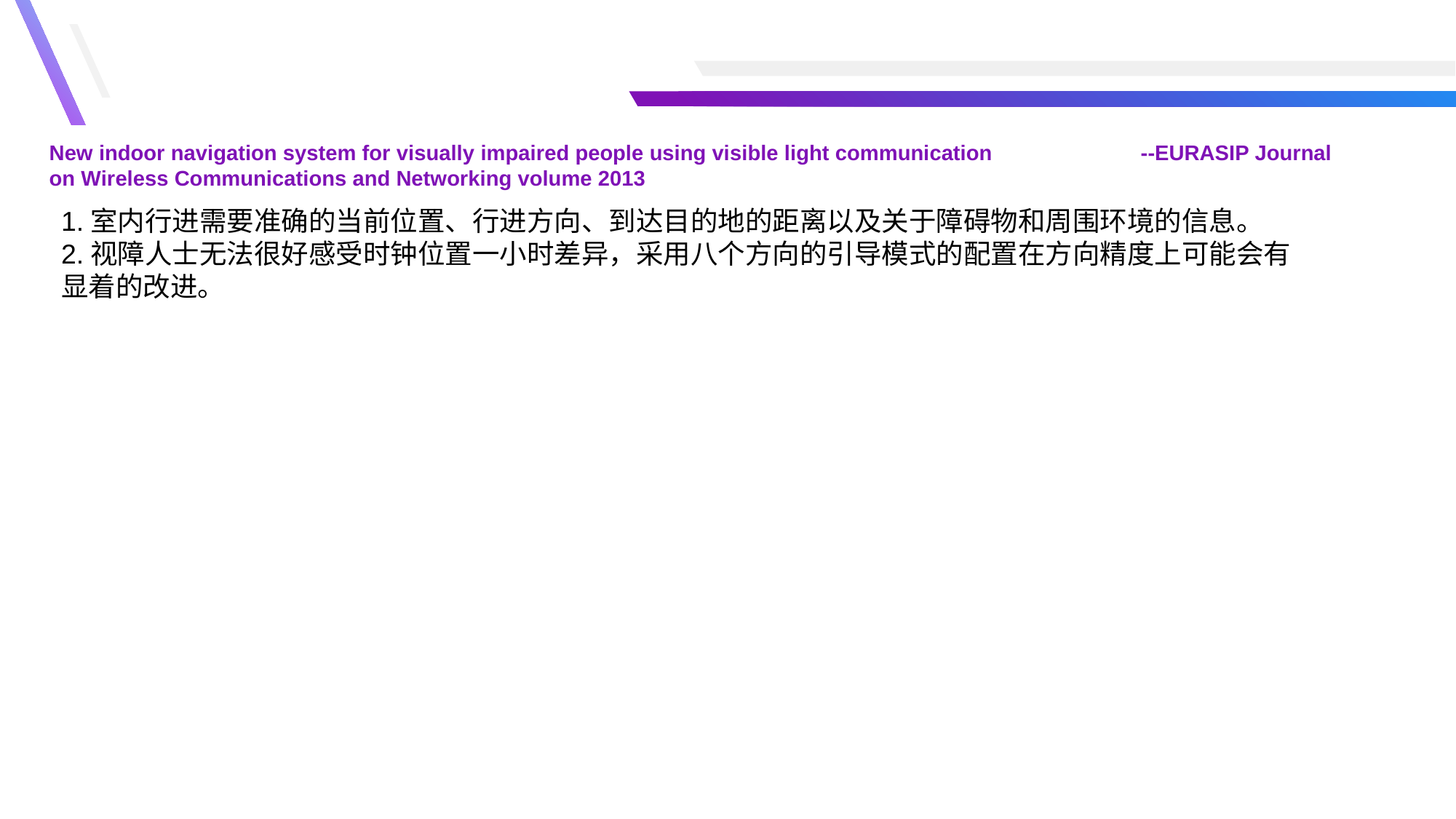

New indoor navigation system for visually impaired people using visible light communication		--EURASIP Journal on Wireless Communications and Networking volume 2013
1.室内行进需要准确的当前位置、行进方向、到达目的地的距离以及关于障碍物和周围环境的信息。
2.视障人士无法很好感受时钟位置一小时差异，采用八个方向的引导模式的配置在方向精度上可能会有显着的改进。